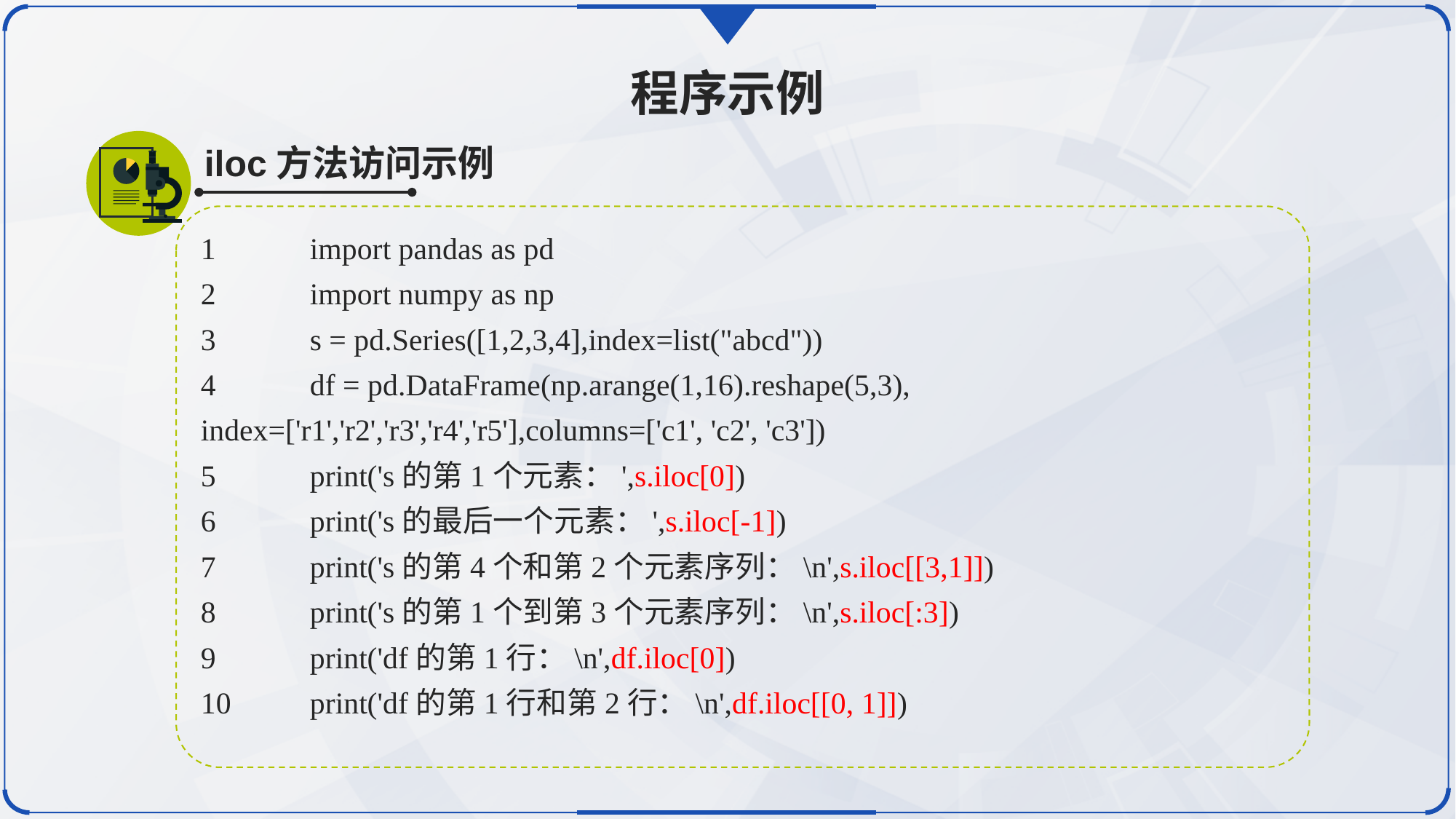

程序示例

iloc方法访问示例

1	import pandas as pd
2	import numpy as np
3	s = pd.Series([1,2,3,4],index=list("abcd"))
4	df = pd.DataFrame(np.arange(1,16).reshape(5,3), index=['r1','r2','r3','r4','r5'],columns=['c1', 'c2', 'c3'])
5	print('s的第1个元素：',s.iloc[0])
6	print('s的最后一个元素：',s.iloc[-1])
7	print('s的第4个和第2个元素序列：\n',s.iloc[[3,1]])
8	print('s的第1个到第3个元素序列：\n',s.iloc[:3])
9	print('df的第1行：\n',df.iloc[0])
10	print('df的第1行和第2行：\n',df.iloc[[0, 1]])